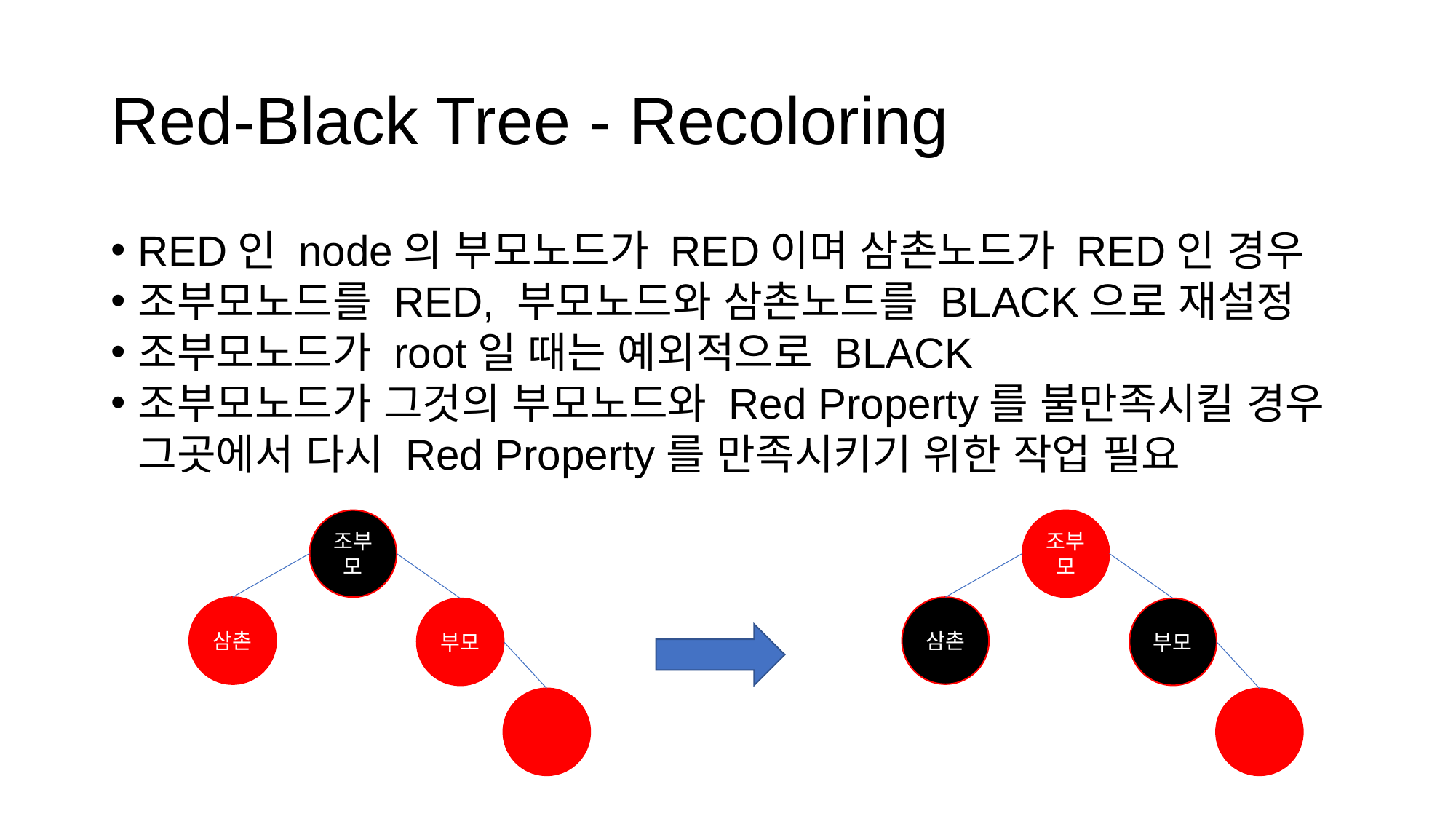

# Red-Black Tree - Recoloring
RED인 node의 부모노드가 RED이며 삼촌노드가 RED인 경우
조부모노드를 RED, 부모노드와 삼촌노드를 BLACK으로 재설정
조부모노드가 root일 때는 예외적으로 BLACK
조부모노드가 그것의 부모노드와 Red Property를 불만족시킬 경우 그곳에서 다시 Red Property를 만족시키기 위한 작업 필요
조부모
조부모
삼촌
삼촌
부모
부모